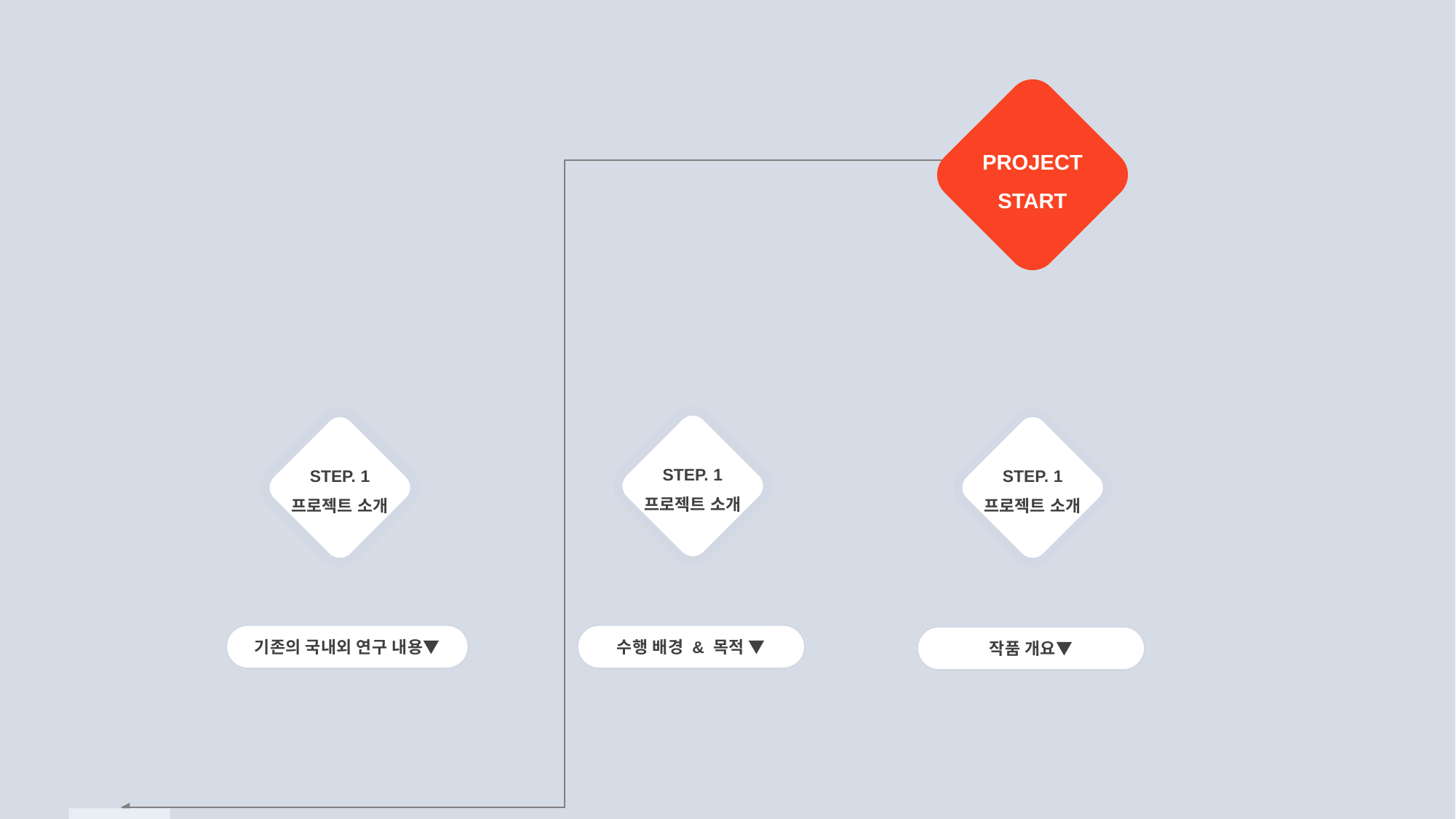

PROJECT
START

STEP. 1
프로젝트 소개

STEP. 1
프로젝트 소개
STEP. 1
프로젝트 소개
기존의 국내외 연구 내용▼
수행 배경 & 목적 ▼
작품 개요▼